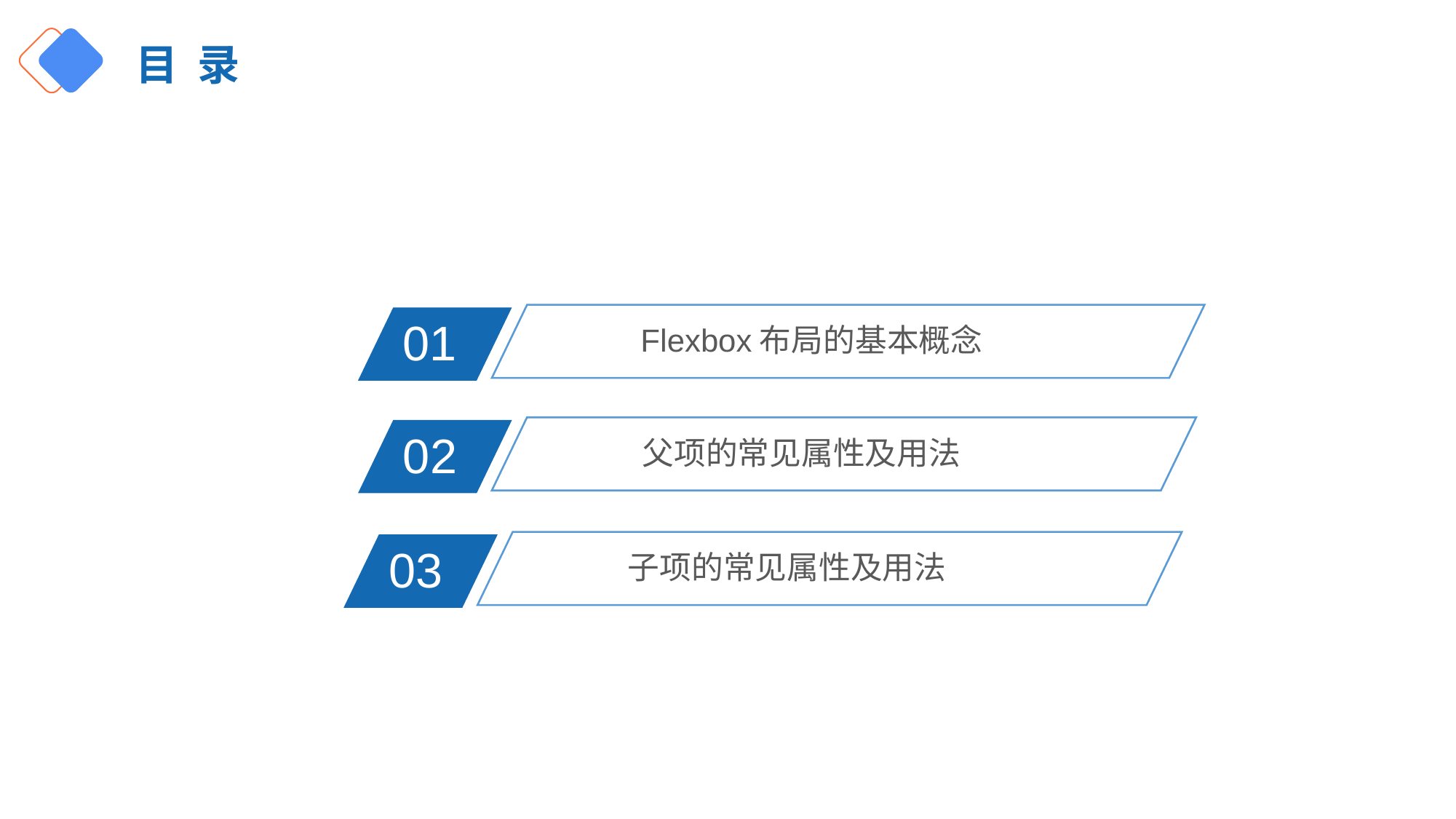

目  录

Flexbox布局的基本概念
01

父项的常见属性及用法
02

子项的常见属性及用法
03